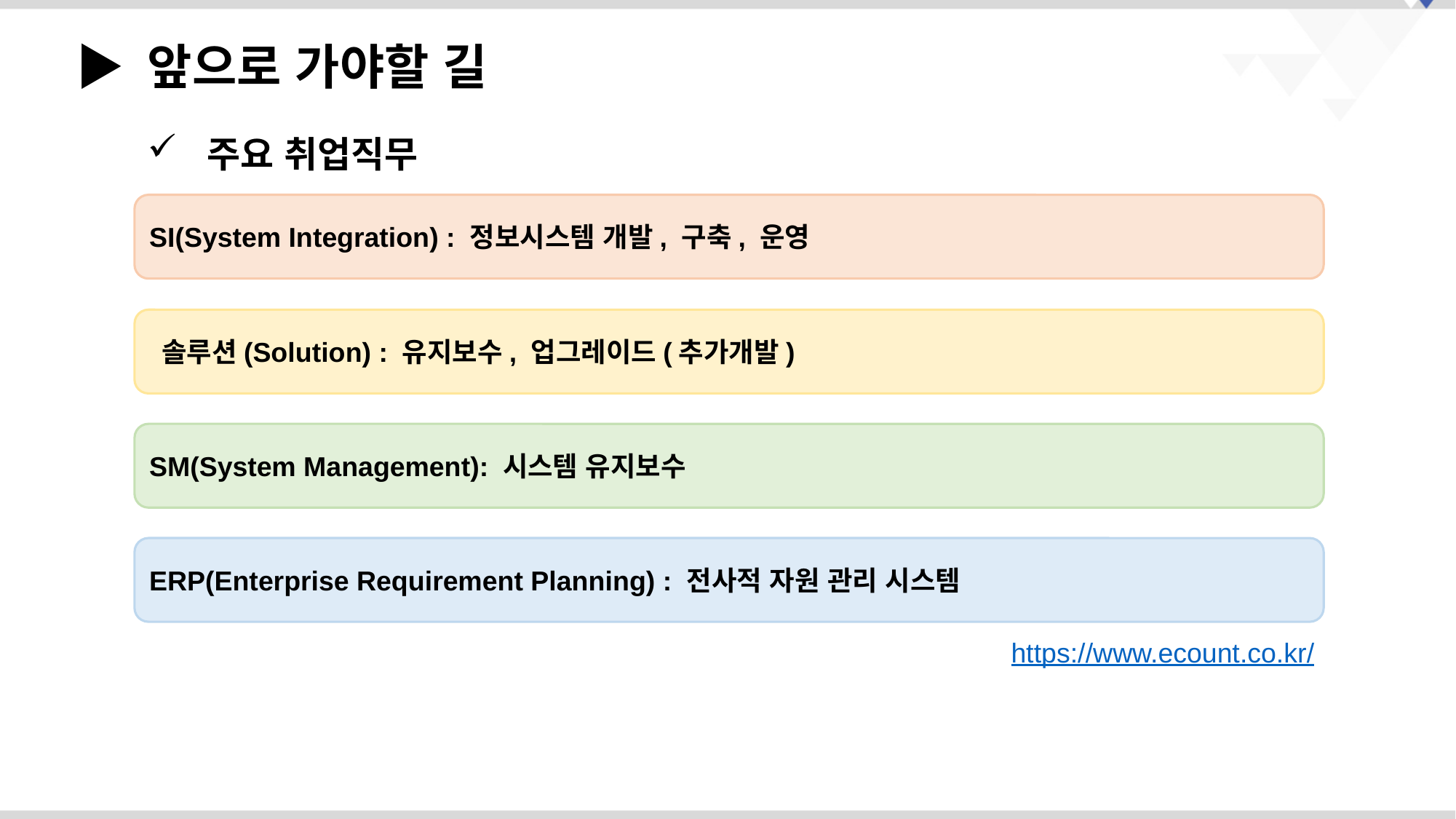

▶ 앞으로 가야할 길
 주요 취업직무
SI(System Integration) : 정보시스템 개발, 구축, 운영
 솔루션(Solution) : 유지보수, 업그레이드(추가개발)
SM(System Management): 시스템 유지보수
ERP(Enterprise Requirement Planning) : 전사적 자원 관리 시스템
https://www.ecount.co.kr/